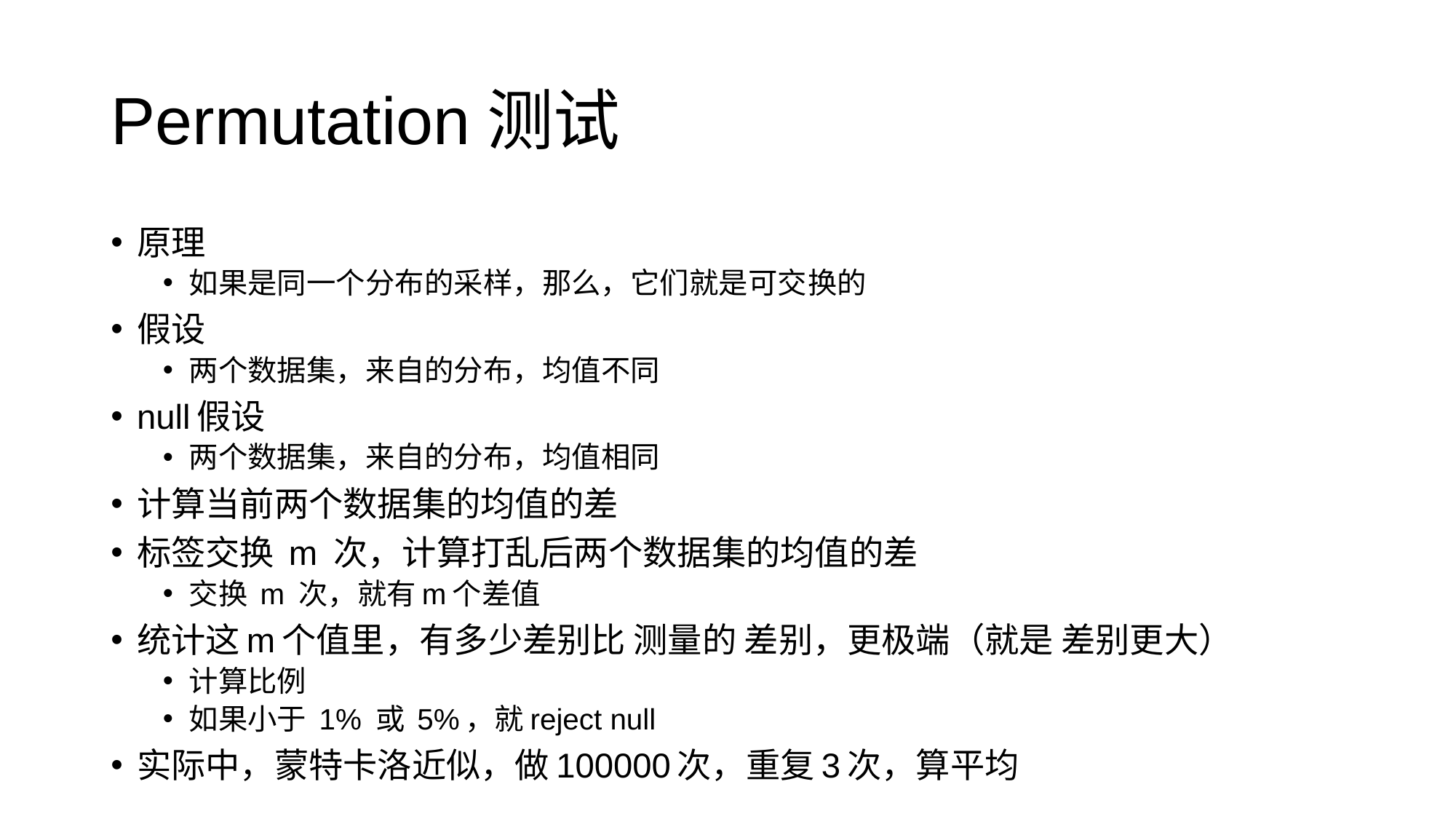

# Permutation测试
原理
如果是同一个分布的采样，那么，它们就是可交换的
假设
两个数据集，来自的分布，均值不同
null假设
两个数据集，来自的分布，均值相同
计算当前两个数据集的均值的差
标签交换 m 次，计算打乱后两个数据集的均值的差
交换 m 次，就有m个差值
统计这m个值里，有多少差别比 测量的 差别，更极端（就是 差别更大）
计算比例
如果小于 1% 或 5%，就reject null
实际中，蒙特卡洛近似，做100000次，重复3次，算平均